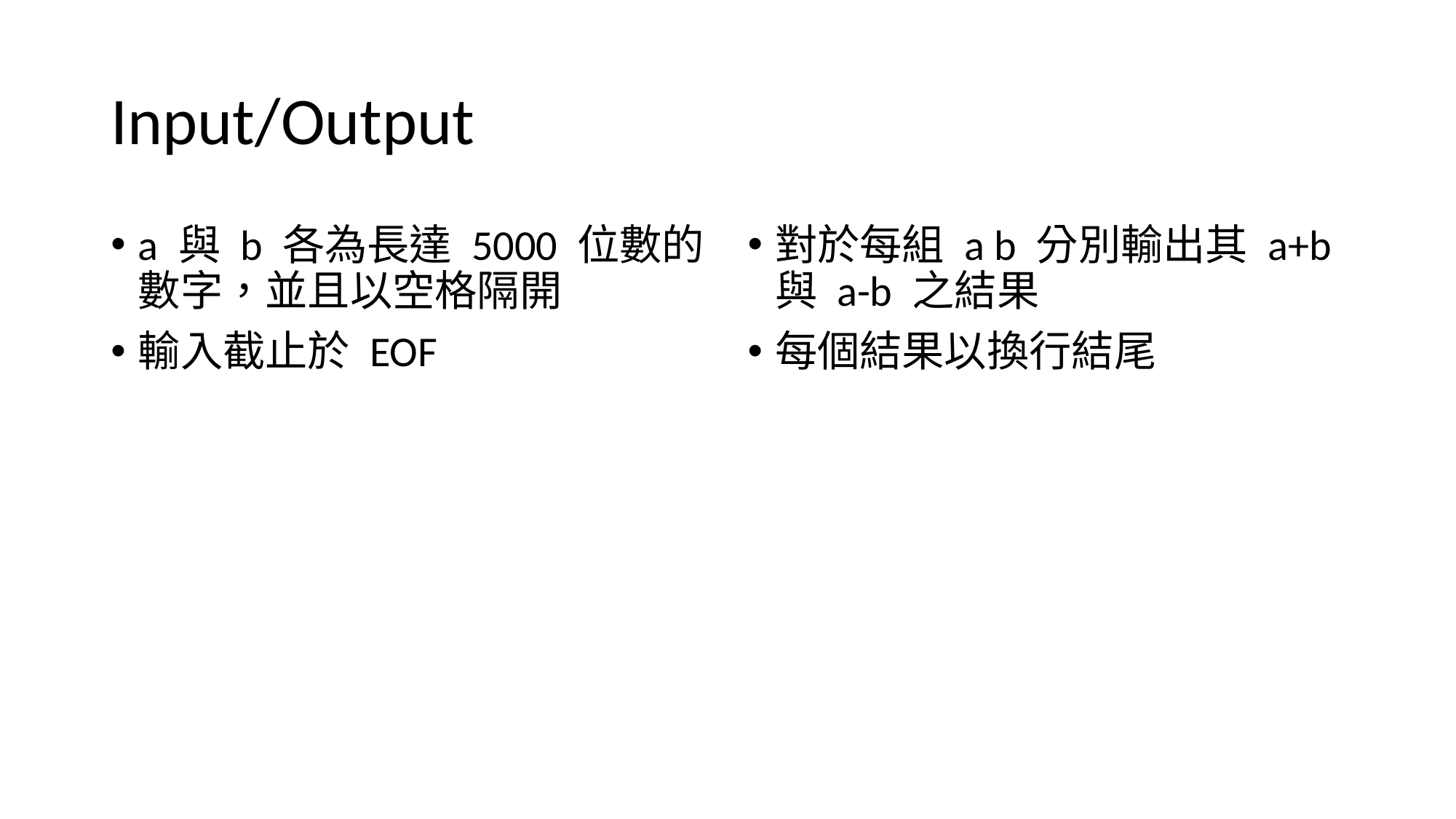

# Input/Output
a 與 b 各為長達 5000 位數的數字，並且以空格隔開
輸入截止於 EOF
對於每組 a b 分別輸出其 a+b 與 a-b 之結果
每個結果以換行結尾